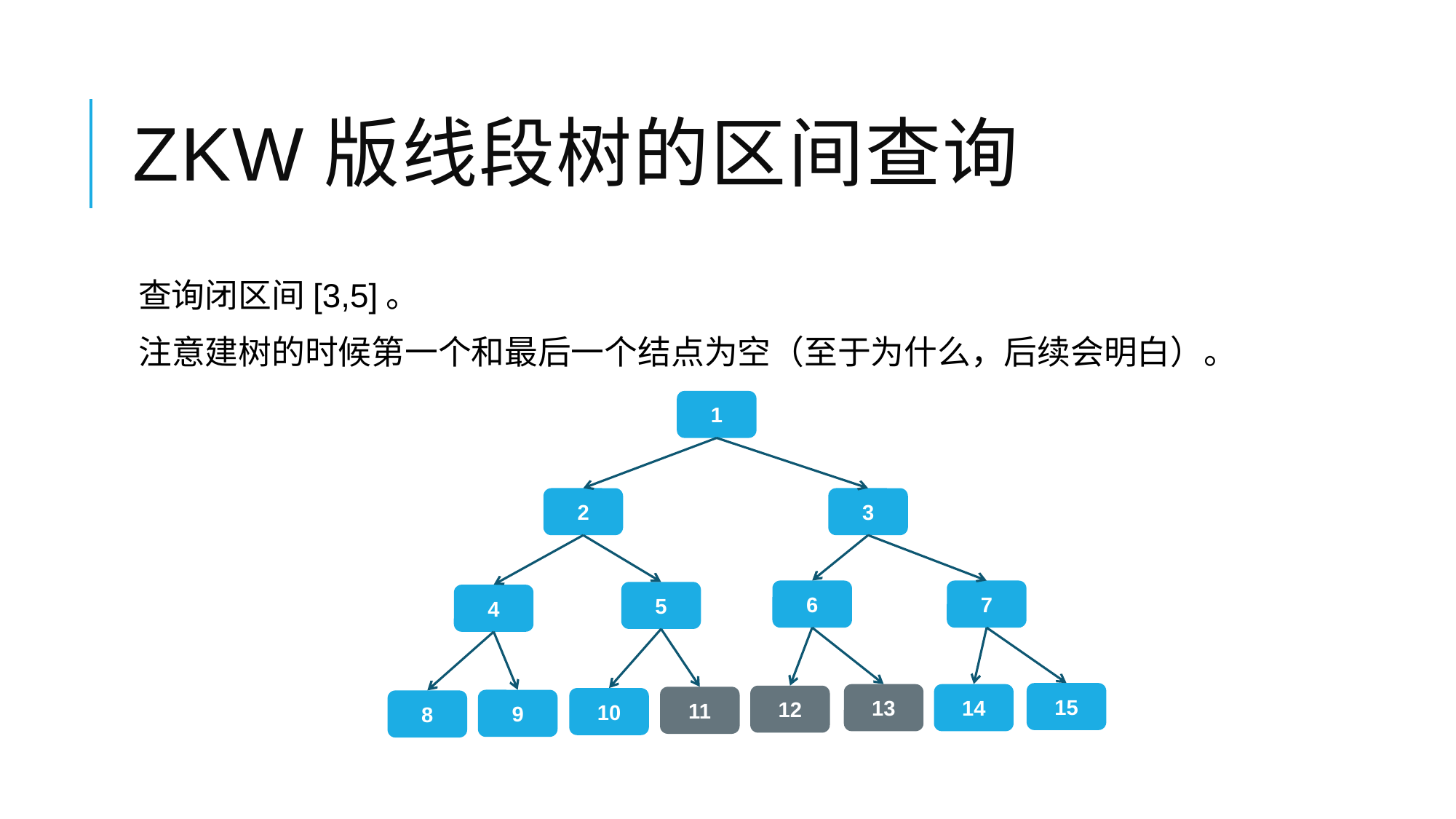

# ZKW版线段树的区间查询
查询闭区间[3,5]。
注意建树的时候第一个和最后一个结点为空（至于为什么，后续会明白）。
1
2
3
7
6
5
4
15
14
13
12
11
10
9
8